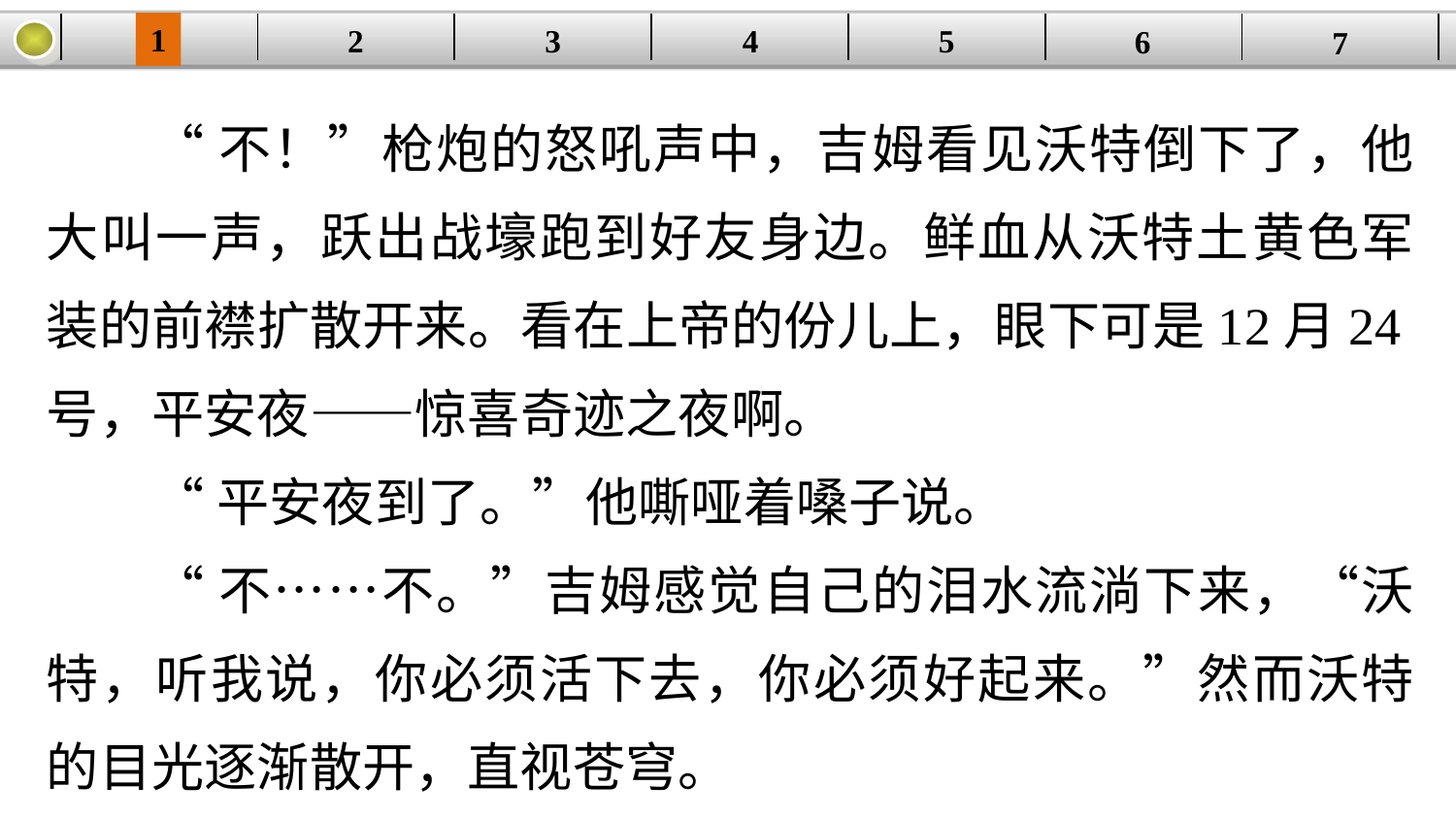

1
5
3
2
|  |  |  |  |  |  |  |
| --- | --- | --- | --- | --- | --- | --- |
4
6
7

“不！”枪炮的怒吼声中，吉姆看见沃特倒下了，他大叫一声，跃出战壕跑到好友身边。鲜血从沃特土黄色军装的前襟扩散开来。看在上帝的份儿上，眼下可是12月24号，平安夜——惊喜奇迹之夜啊。
“平安夜到了。”他嘶哑着嗓子说。
“不……不。”吉姆感觉自己的泪水流淌下来，“沃特，听我说，你必须活下去，你必须好起来。”然而沃特的目光逐渐散开，直视苍穹。